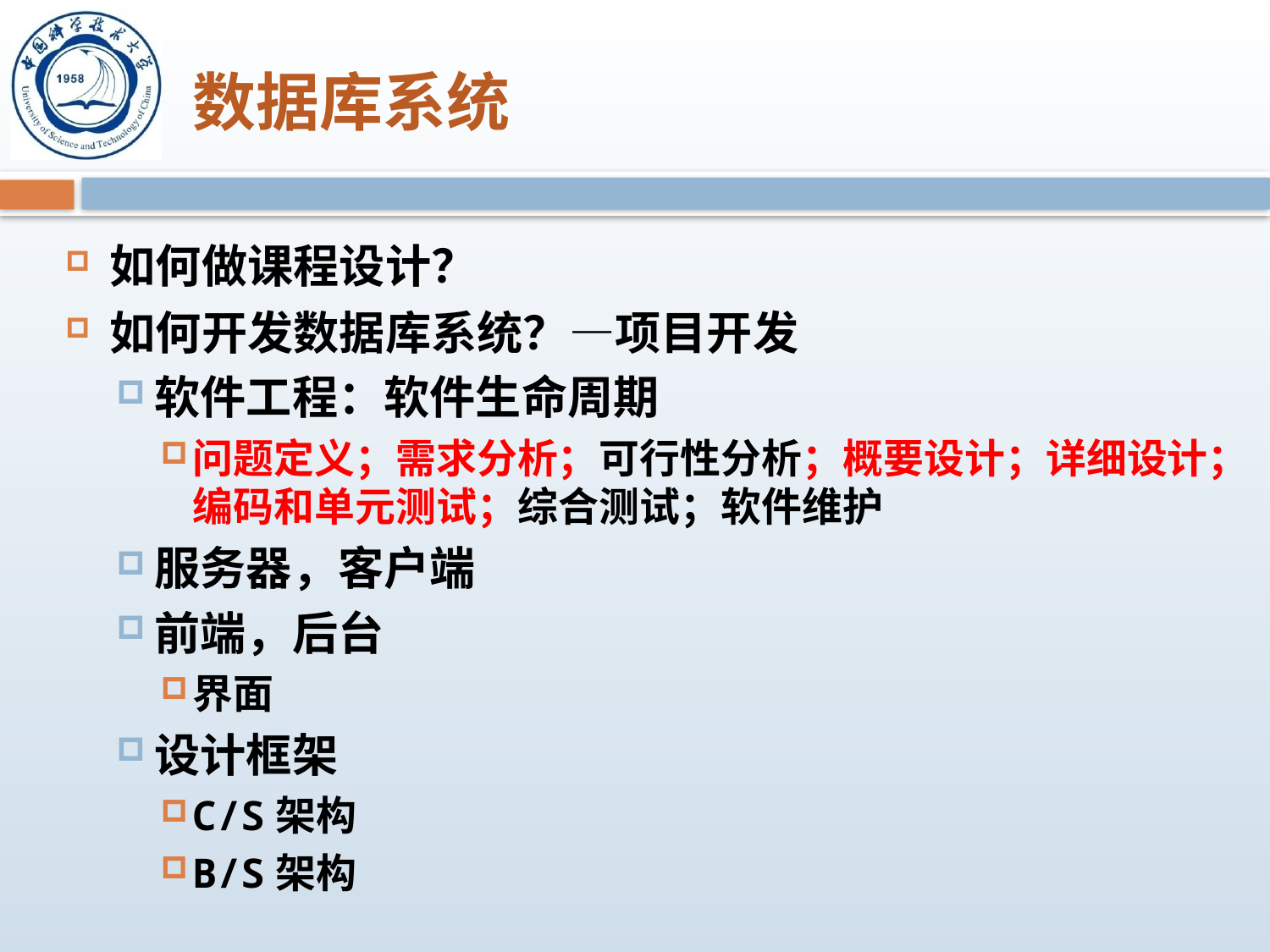

# 数据库系统
如何做课程设计？
如何开发数据库系统？—项目开发
软件工程：软件生命周期
问题定义；需求分析；可行性分析；概要设计；详细设计；编码和单元测试；综合测试；软件维护
服务器，客户端
前端，后台
界面
设计框架
C/S架构
B/S架构